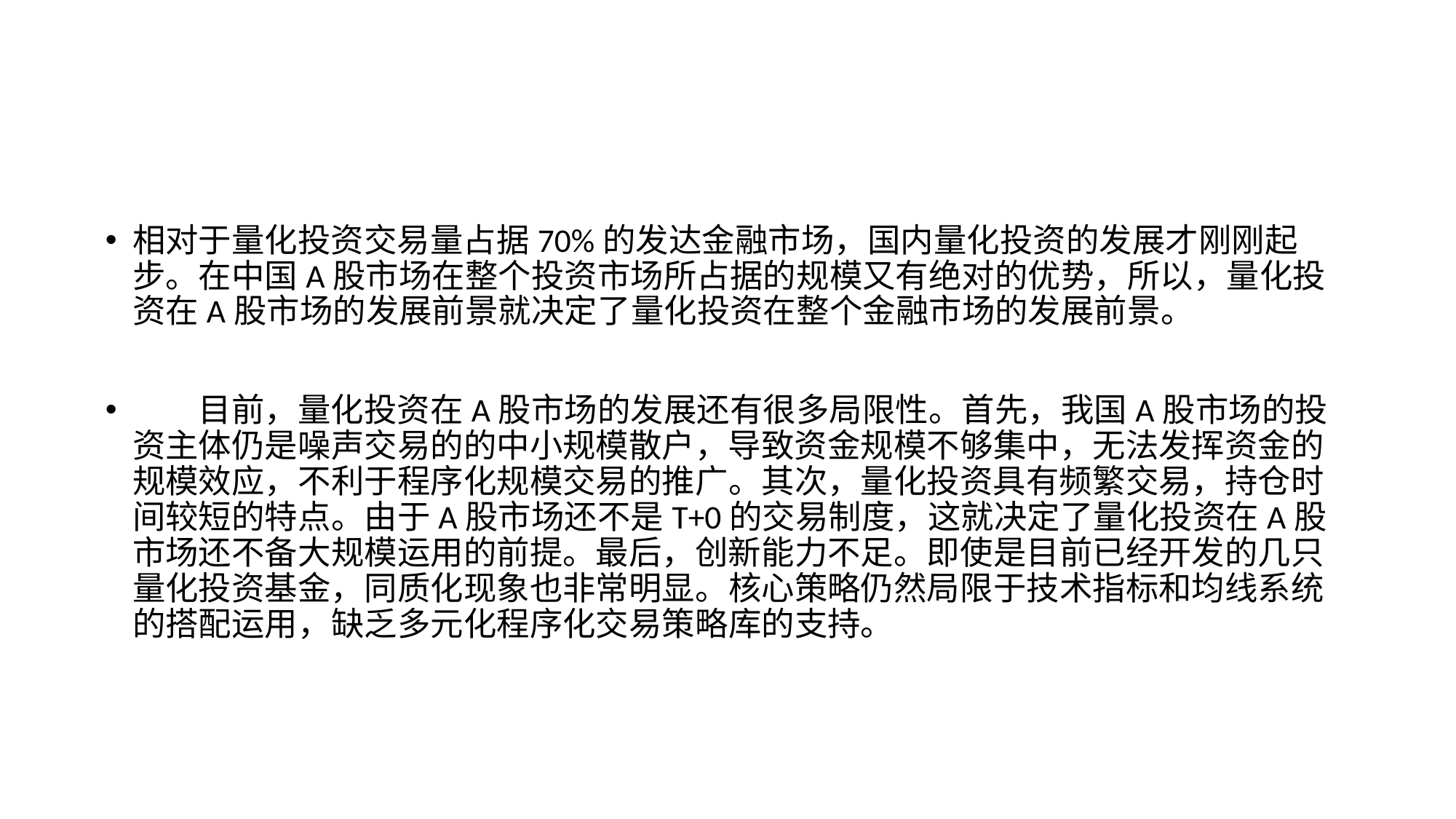

#
相对于量化投资交易量占据70%的发达金融市场，国内量化投资的发展才刚刚起步。在中国A股市场在整个投资市场所占据的规模又有绝对的优势，所以，量化投资在A股市场的发展前景就决定了量化投资在整个金融市场的发展前景。

　　目前，量化投资在A股市场的发展还有很多局限性。首先，我国A股市场的投资主体仍是噪声交易的的中小规模散户，导致资金规模不够集中，无法发挥资金的规模效应，不利于程序化规模交易的推广。其次，量化投资具有频繁交易，持仓时间较短的特点。由于A股市场还不是T+0的交易制度，这就决定了量化投资在A股市场还不备大规模运用的前提。最后，创新能力不足。即使是目前已经开发的几只量化投资基金，同质化现象也非常明显。核心策略仍然局限于技术指标和均线系统的搭配运用，缺乏多元化程序化交易策略库的支持。